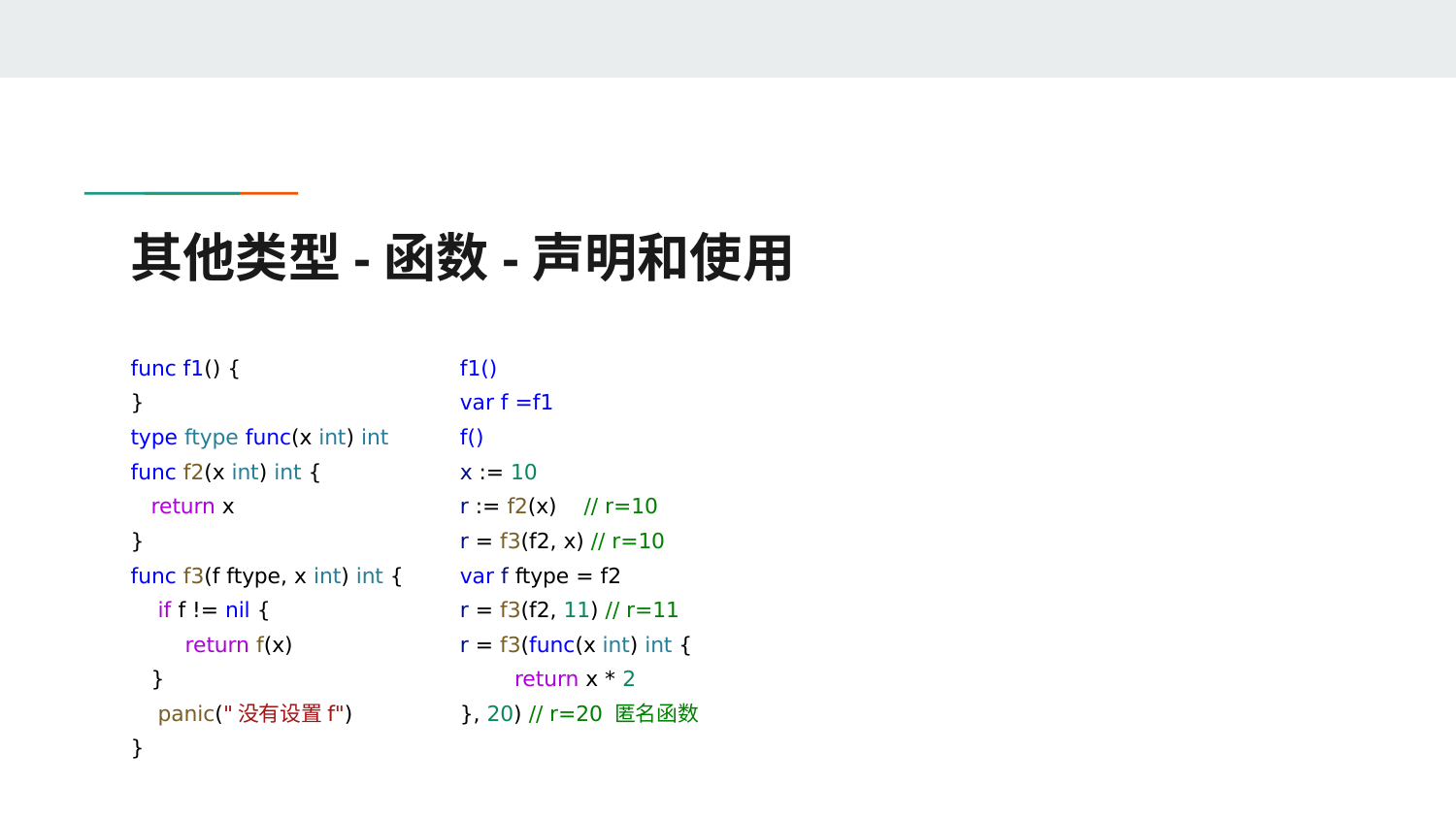

# 其他类型-函数-声明和使用
func f1() {
}
type ftype func(x int) int
func f2(x int) int {
   return x
}
func f3(f ftype, x int) int {
    if f != nil {
        return f(x)
   }
    panic("没有设置f")
}

f1()
var f =f1
f()
x := 10
r := f2(x)    // r=10
r = f3(f2, x) // r=10
var f ftype = f2
r = f3(f2, 11) // r=11
r = f3(func(x int) int {
        return x * 2
}, 20) // r=20 匿名函数